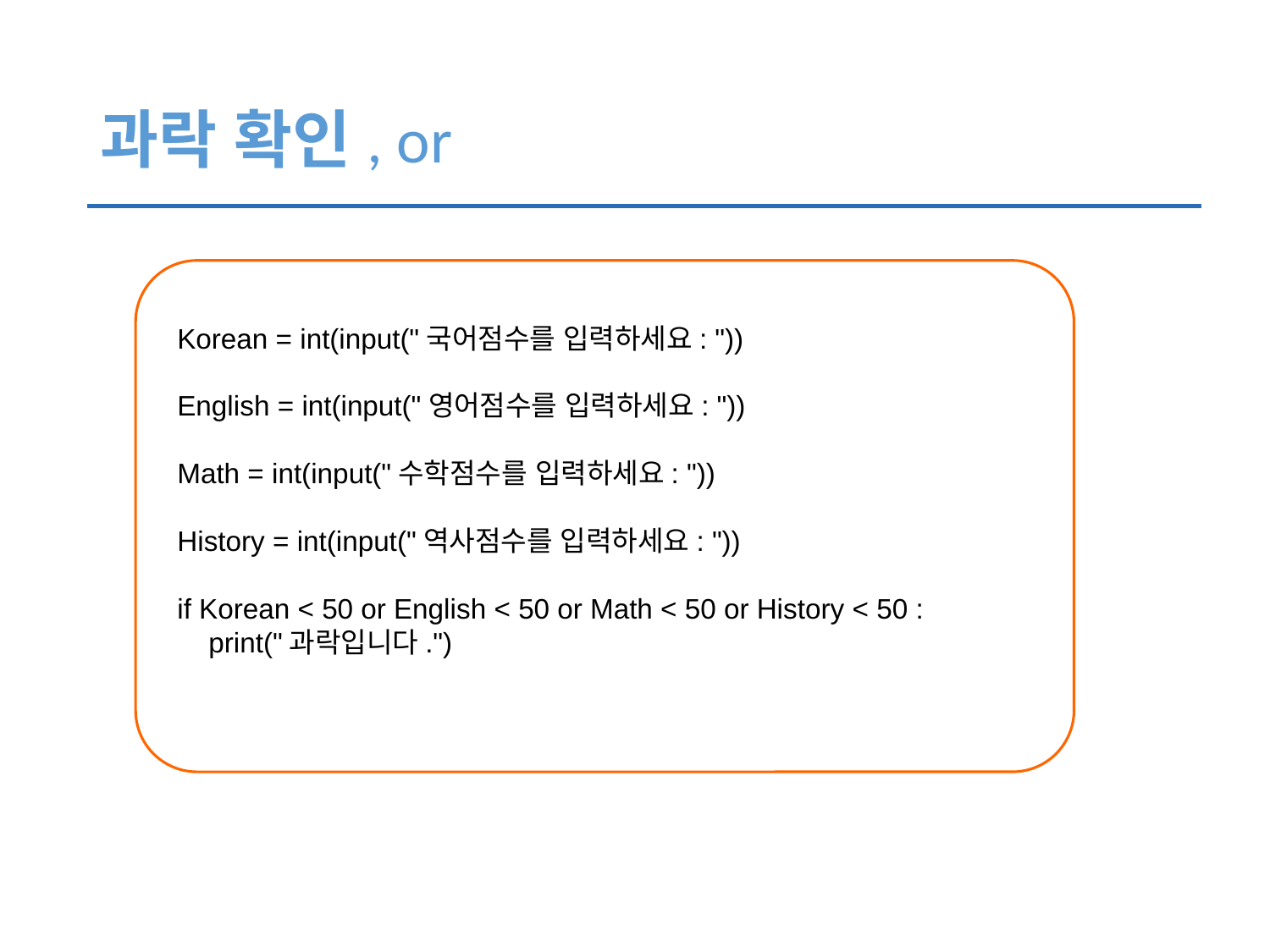

# 과락 확인, or

Korean = int(input("국어점수를 입력하세요: "))

English = int(input("영어점수를 입력하세요: "))

Math = int(input("수학점수를 입력하세요: "))

History = int(input("역사점수를 입력하세요: "))

if Korean < 50 or English < 50 or Math < 50 or History < 50 :
    print("과락입니다.")